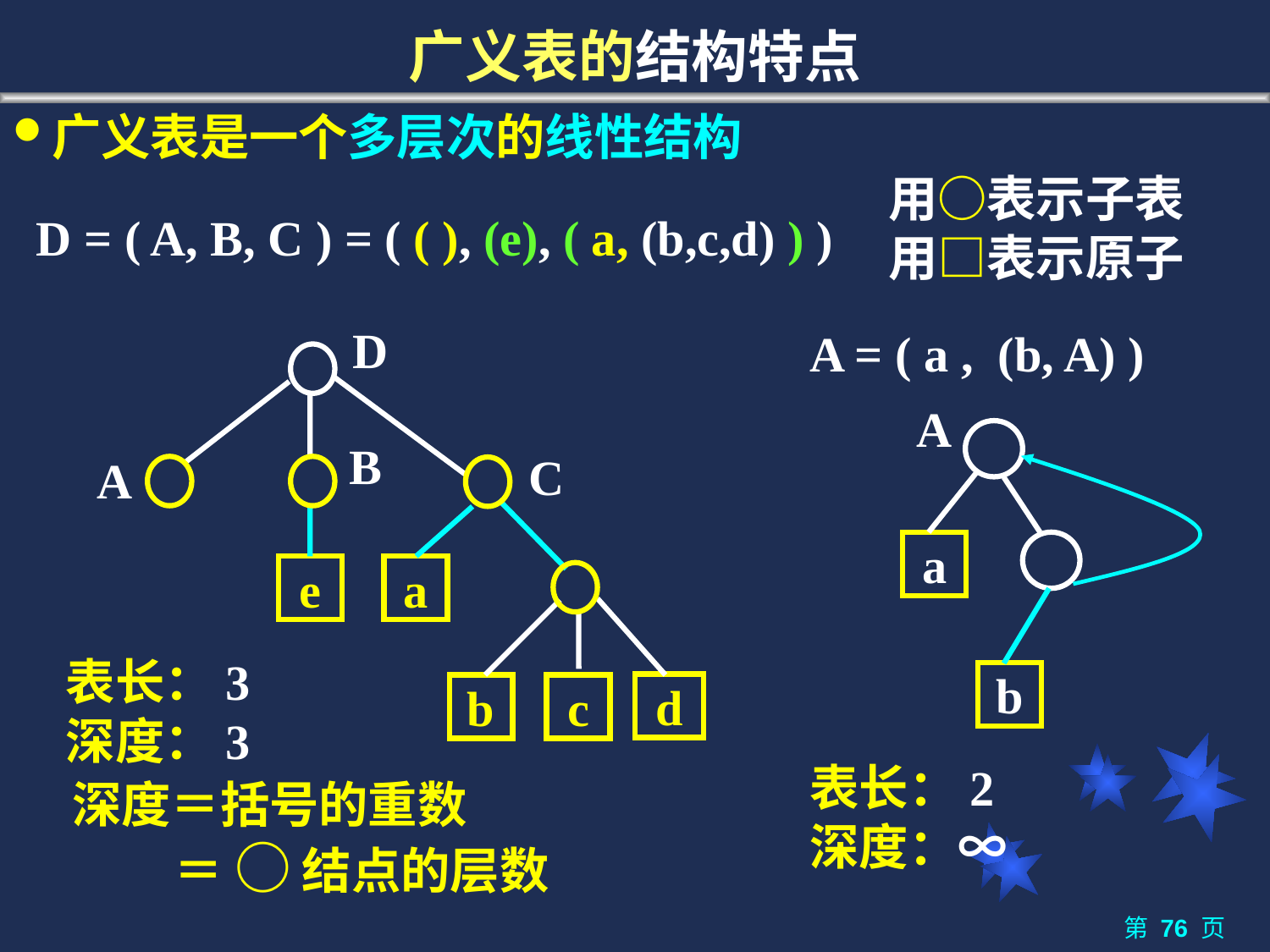

广义表的结构特点
广义表是一个多层次的线性结构
用○表示子表
用□表示原子
D = ( A, B, C ) = ( ( ), (e), ( a, (b,c,d) ) )
D
A = ( a ,  (b, A) )

A

B
C
A

a

e
a

表长：3
深度：3
b
d
b
c
表长：2
深度：∞
深度＝括号的重数
        ＝ ○ 结点的层数
第 76 页